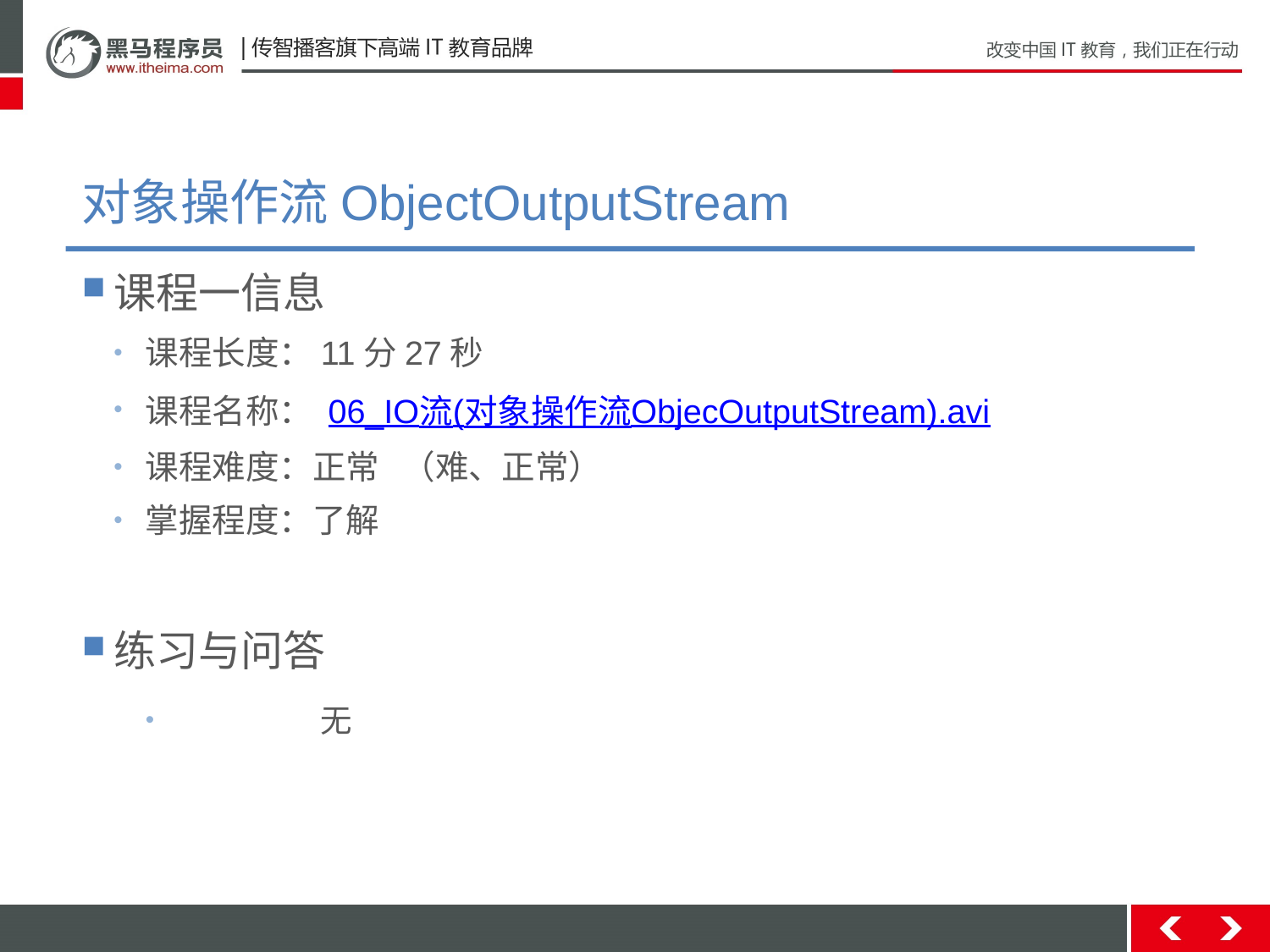

# 对象操作流ObjectOutputStream
课程一信息
课程长度：11分27秒
课程名称： 06_IO流(对象操作流ObjecOutputStream).avi
课程难度：正常   （难、正常）
掌握程度：了解

练习与问答
	无